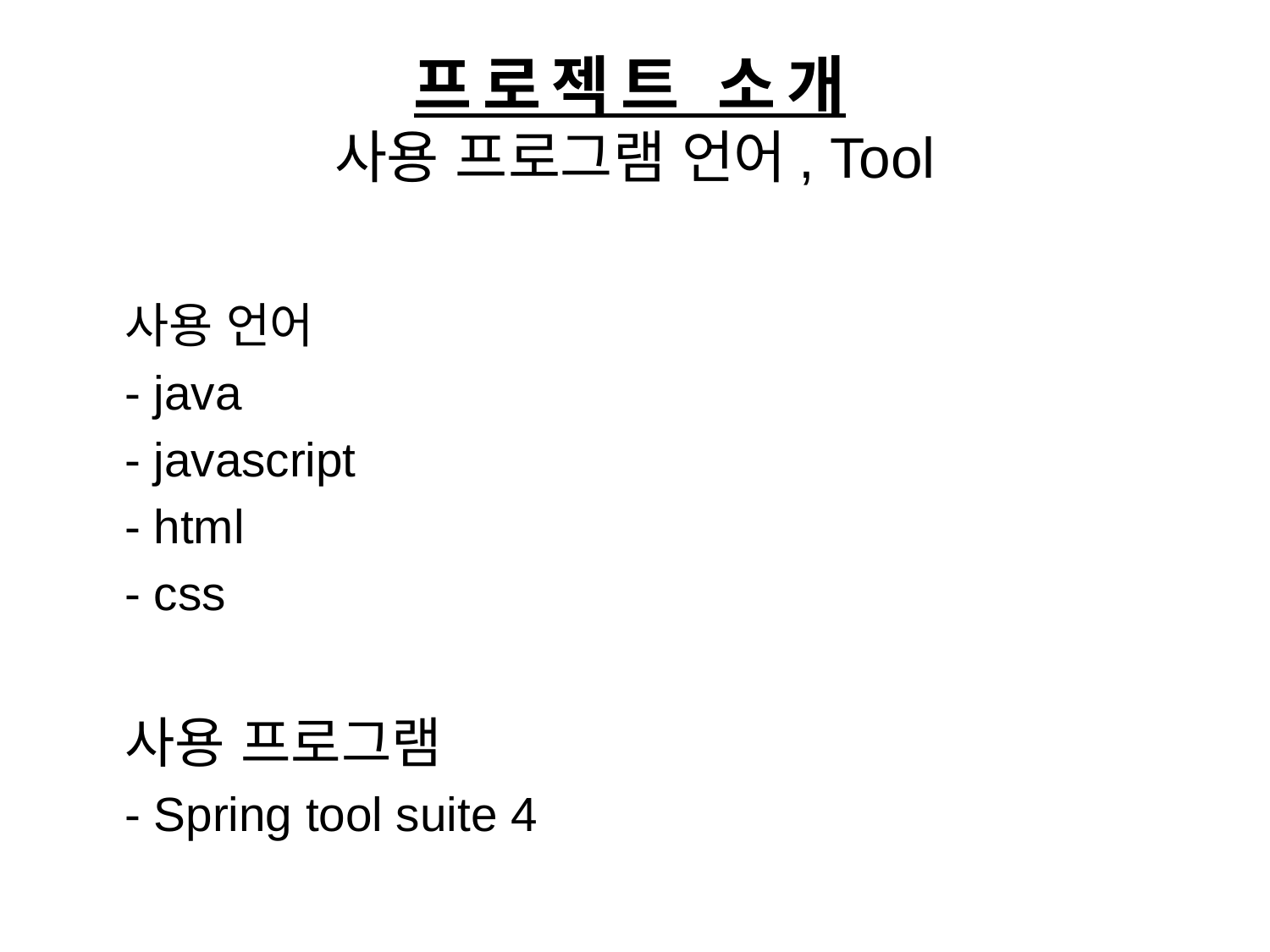

# 프로젝트 소개 사용 프로그램 언어, Tool

사용 언어
- java
- javascript
- html
- css

사용 프로그램
- Spring tool suite 4